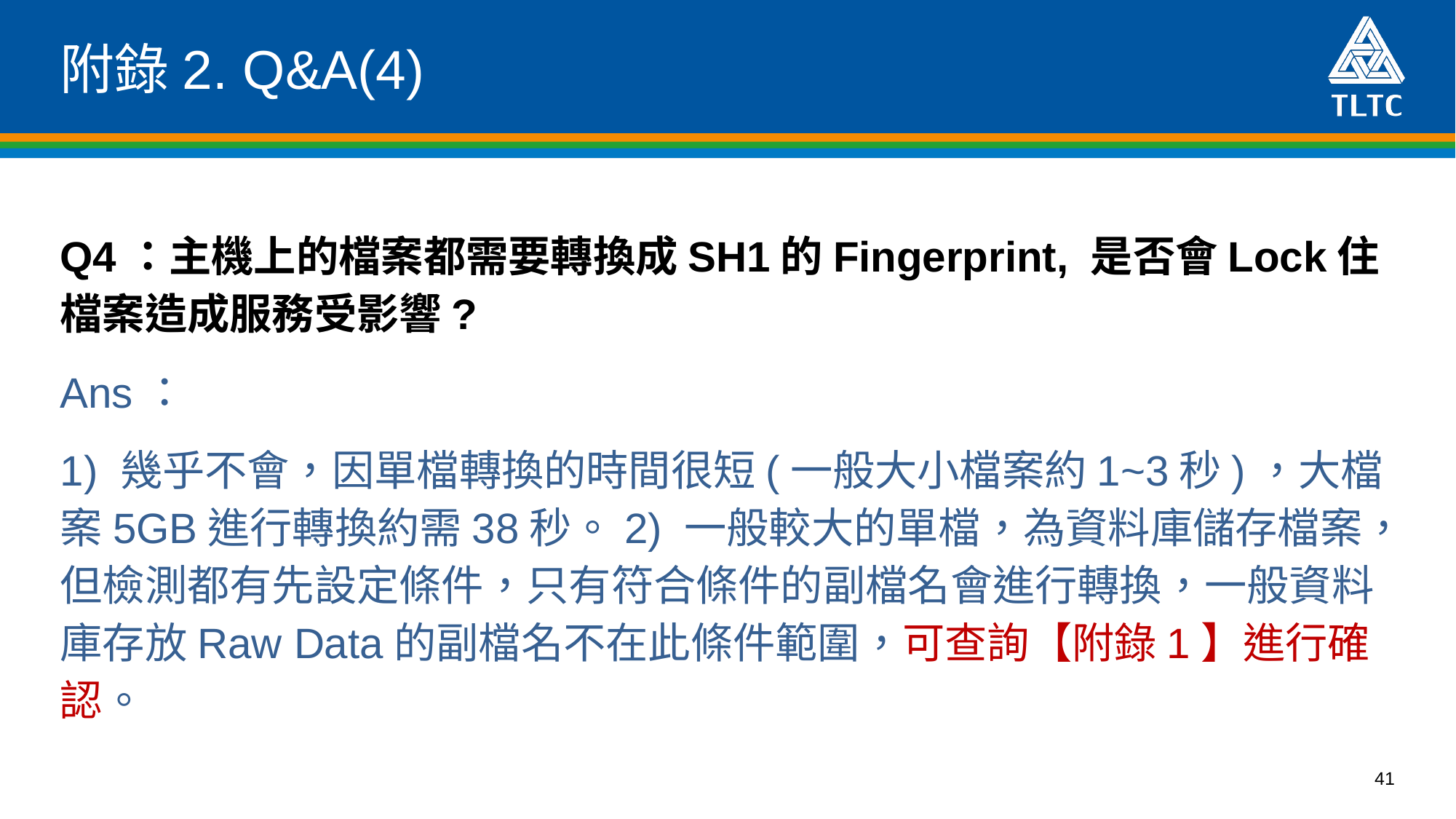

# 附錄2. Q&A(4)
Q4：主機上的檔案都需要轉換成SH1的Fingerprint, 是否會Lock住檔案造成服務受影響?
Ans：
1) 幾乎不會，因單檔轉換的時間很短(一般大小檔案約1~3秒)，大檔案5GB進行轉換約需38秒。2) 一般較大的單檔，為資料庫儲存檔案，但檢測都有先設定條件，只有符合條件的副檔名會進行轉換，一般資料庫存放Raw Data的副檔名不在此條件範圍，可查詢【附錄1】進行確認。
41